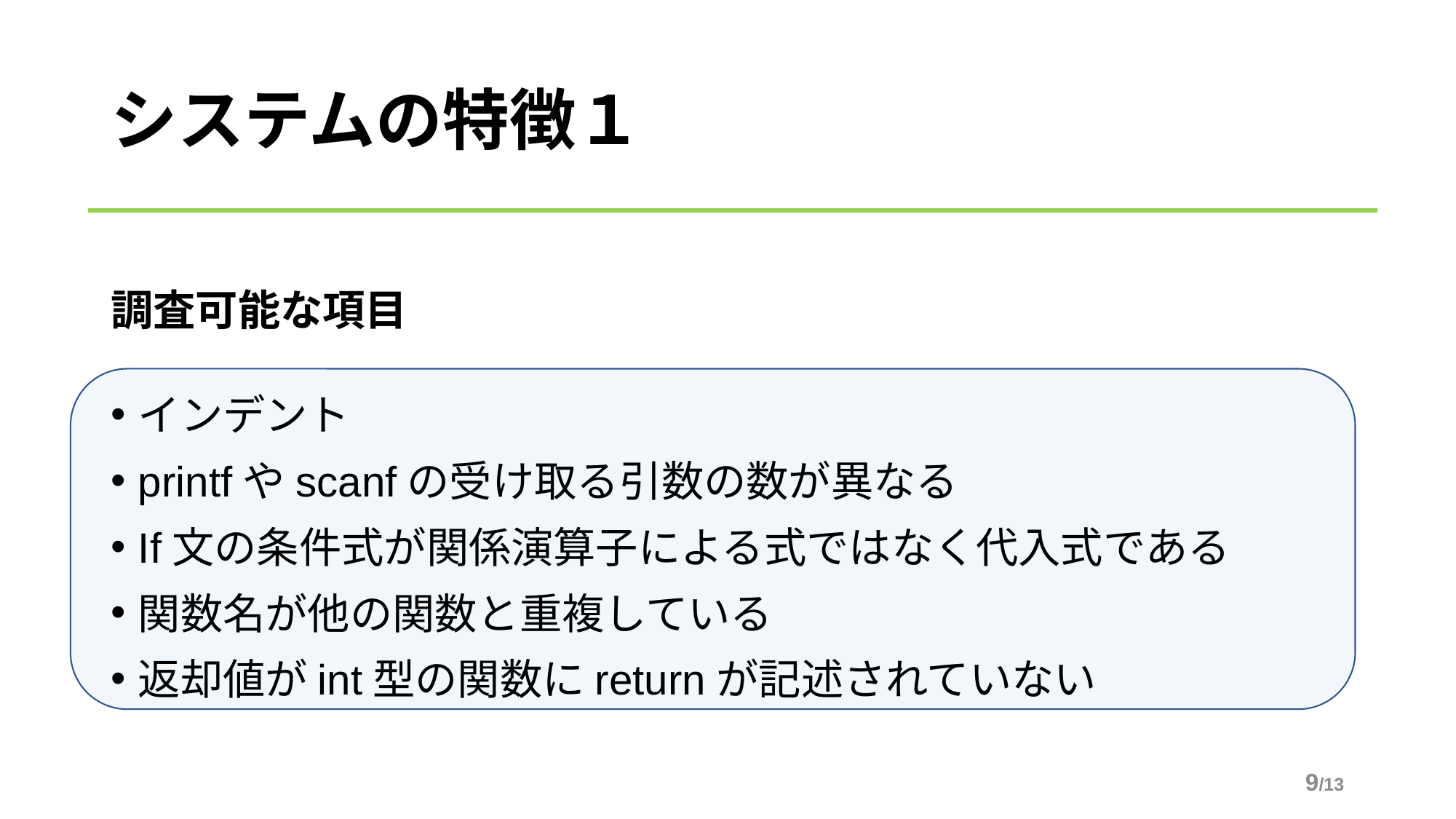

# システムの特徴１

調査可能な項目

インデント
printfやscanfの受け取る引数の数が異なる
If文の条件式が関係演算子による式ではなく代入式である
関数名が他の関数と重複している
返却値がint型の関数にreturnが記述されていない

9/13